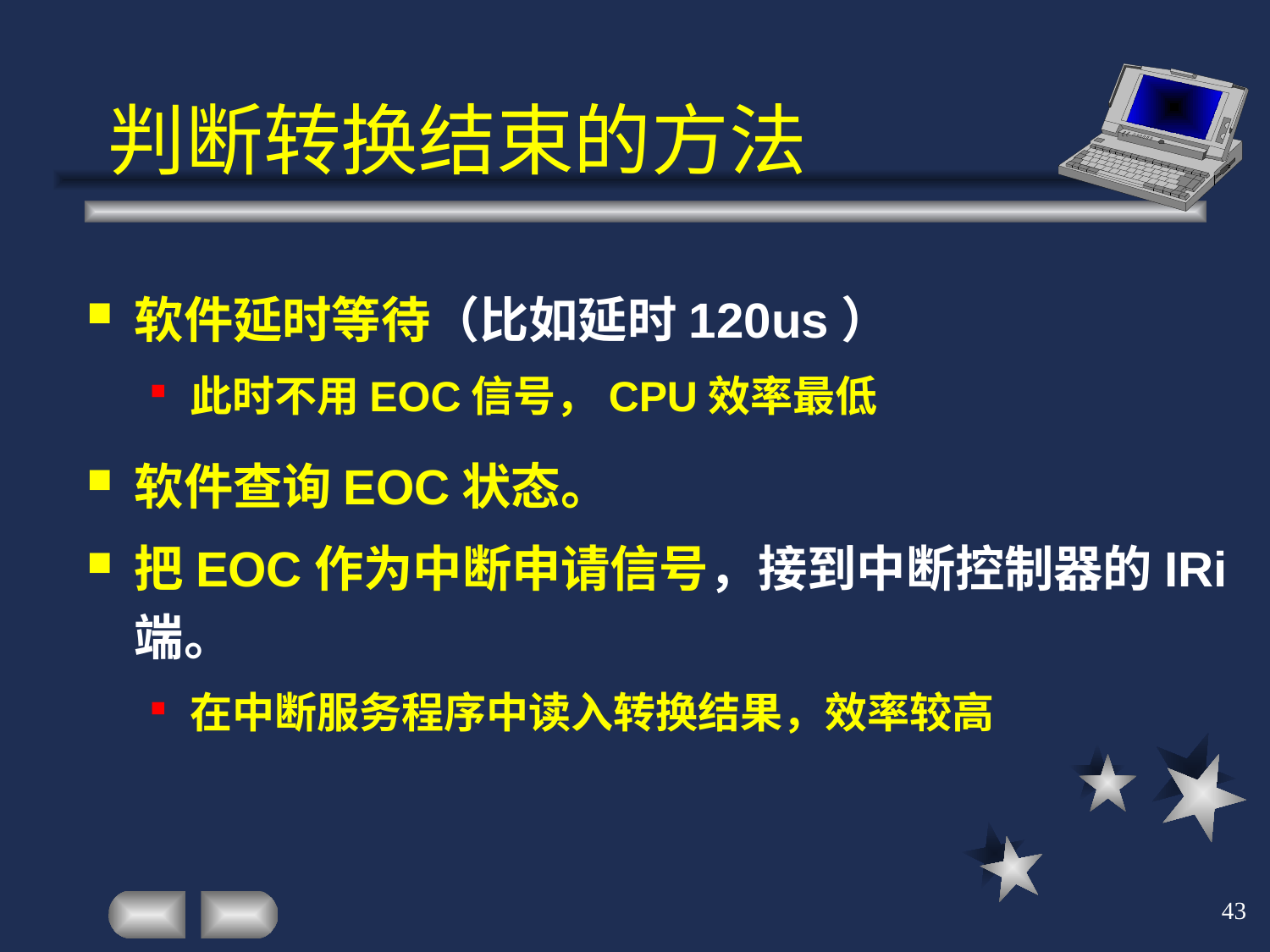

# 判断转换结束的方法
软件延时等待（比如延时120us）
此时不用EOC信号，CPU效率最低
软件查询EOC状态。
把EOC作为中断申请信号，接到中断控制器的IRi端。
在中断服务程序中读入转换结果，效率较高
43